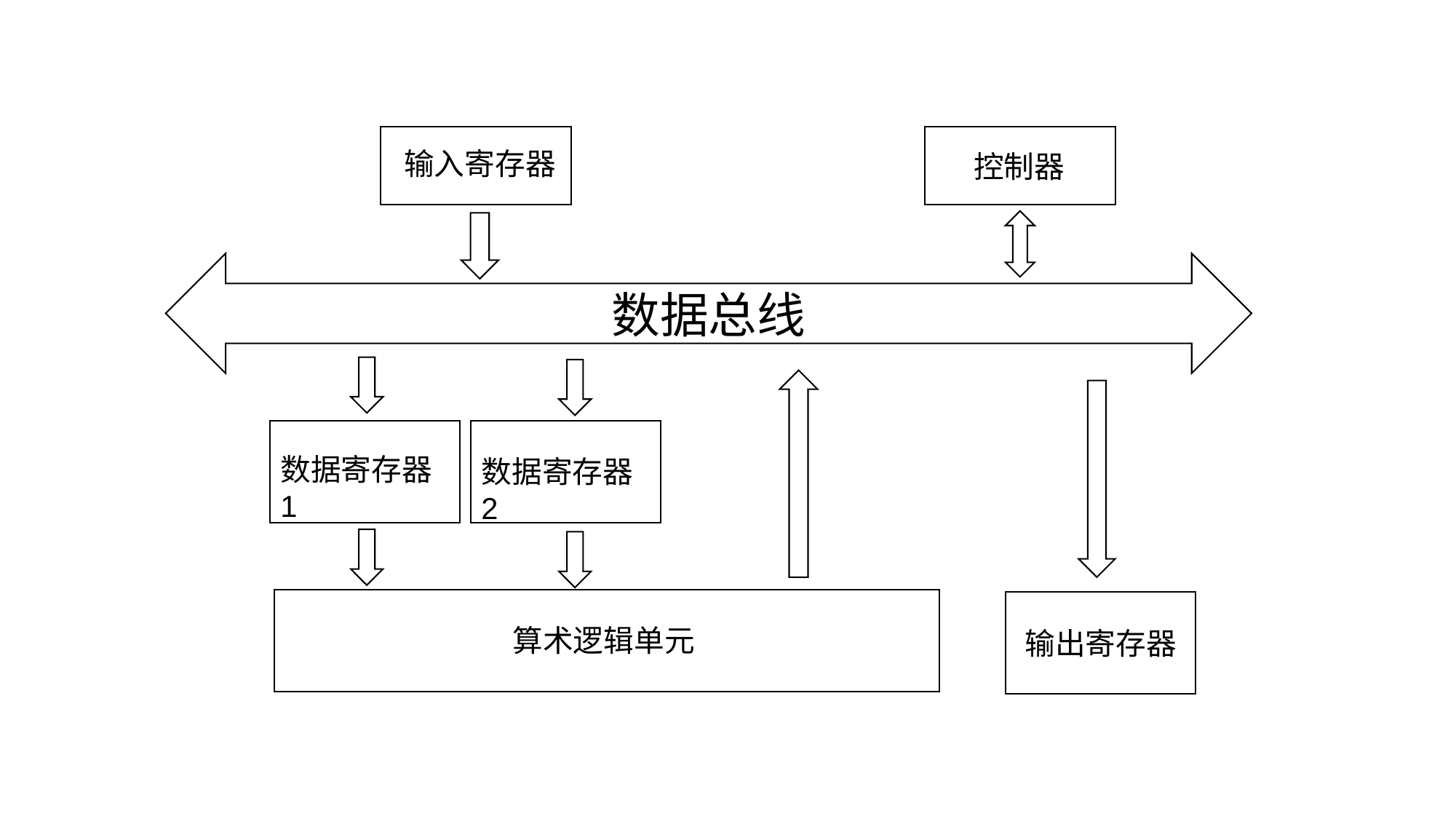

输入寄存器

控制器

数据总线

数据寄存器1

数据寄存器2

算术逻辑单元

输出寄存器